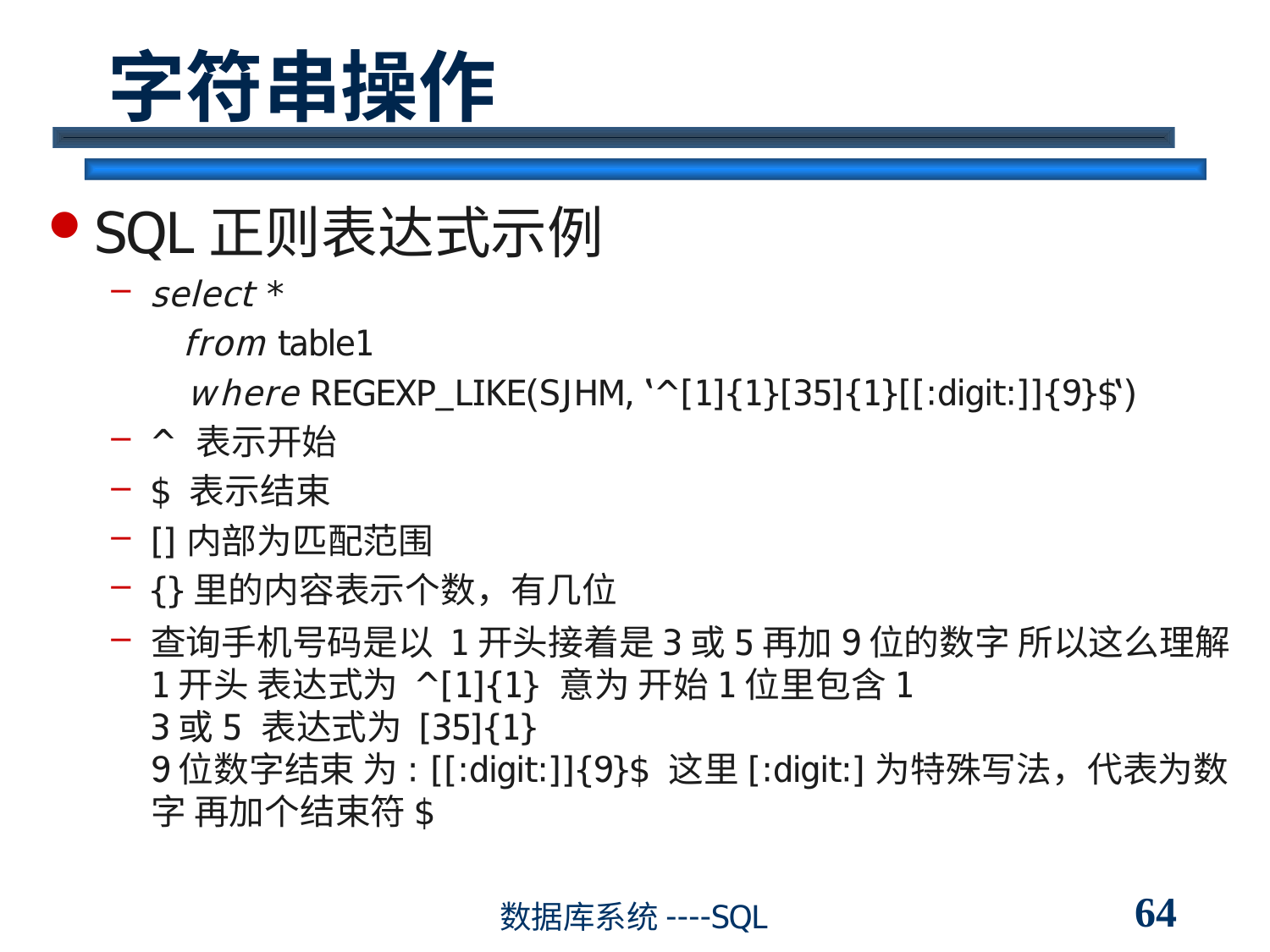

# 字符串操作
SQL正则表达式示例
select *
       from table1
       where REGEXP_LIKE(SJHM, ‘^[1]{1}[35]{1}[[:digit:]]{9}$‘)
^ 表示开始
$ 表示结束
[]内部为匹配范围
{}里的内容表示个数，有几位
查询手机号码是以 1开头接着是3或5再加9位的数字 所以这么理解
1开头 表达式为 ^[1]{1} 意为 开始1位里包含1
3或5 表达式为 [35]{1}
9位数字结束 为: [[:digit:]]{9}$ 这里[:digit:]为特殊写法，代表为数字 再加个结束符$
64
数据库系统----SQL